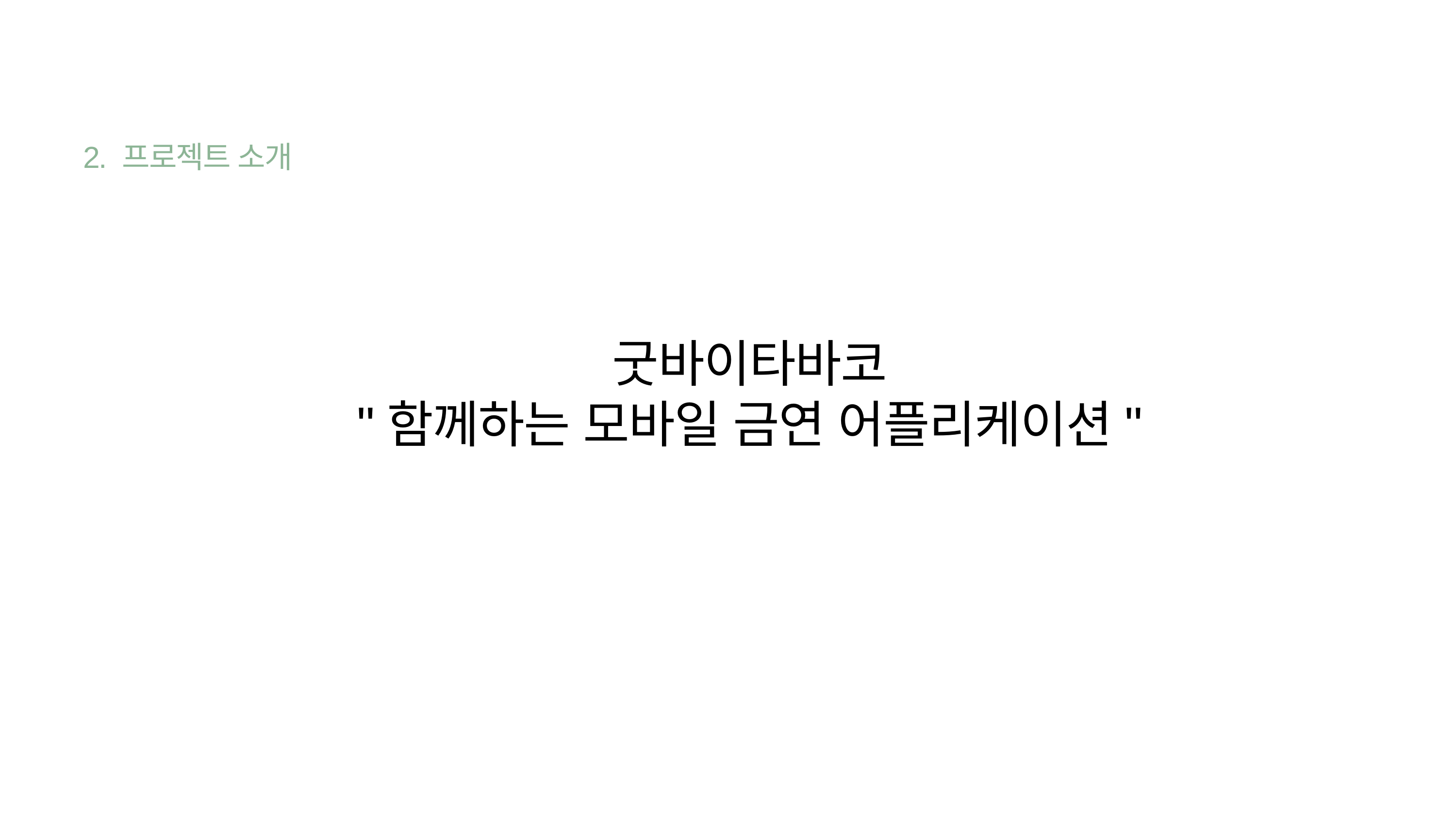

2. 프로젝트 소개
굿바이타바코
"함께하는 모바일 금연 어플리케이션"